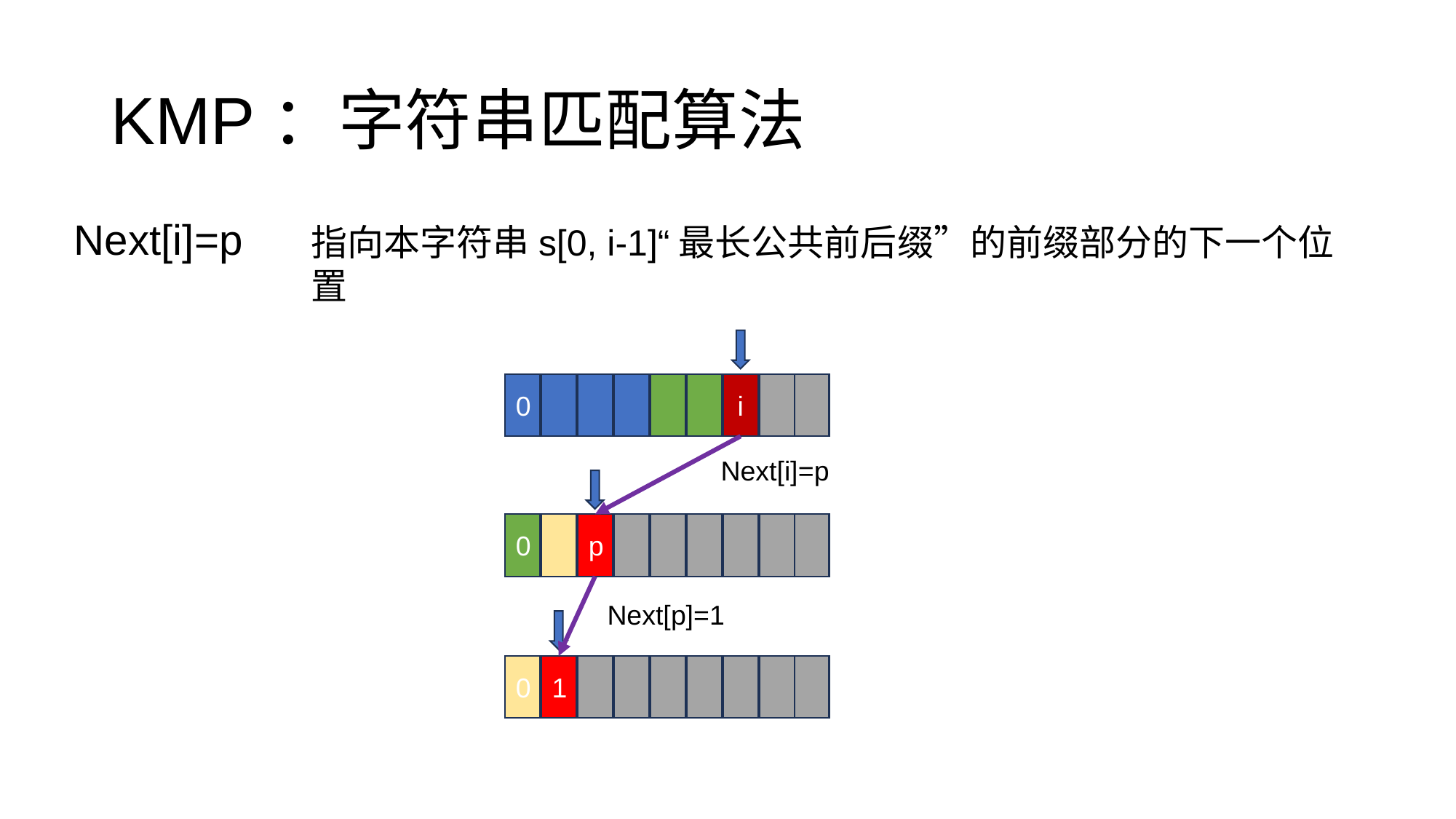

# KMP：字符串匹配算法
Next[i]=p
指向本字符串s[0, i-1]“最长公共前后缀”的前缀部分的下一个位置

0

i

Next[i]=p

0
p

Next[p]=1

1

0